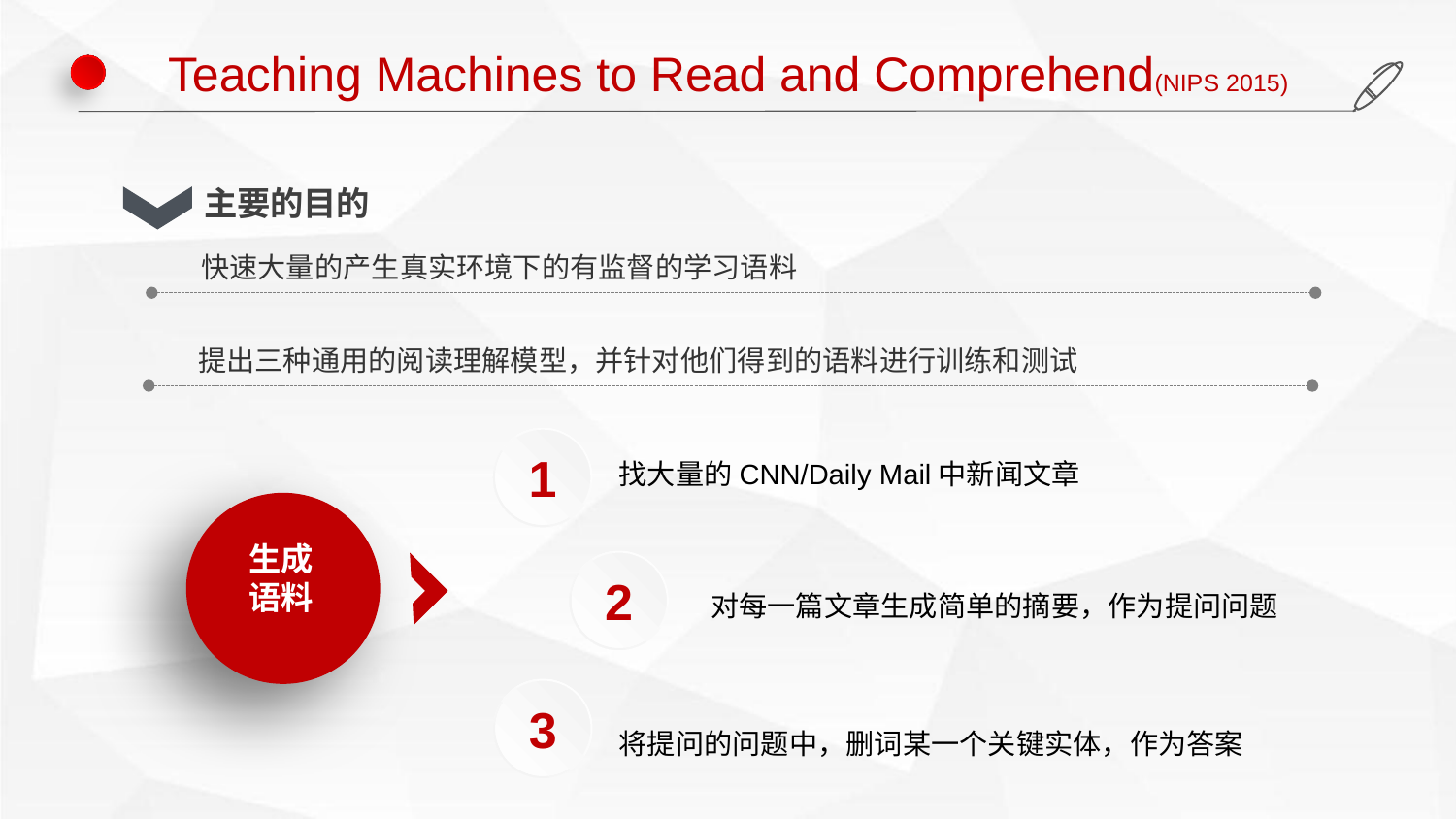

Teaching Machines to Read and Comprehend(NIPS 2015)

主要的目的
快速大量的产生真实环境下的有监督的学习语料
提出三种通用的阅读理解模型，并针对他们得到的语料进行训练和测试

1
找大量的CNN/Daily Mail中新闻文章

生成语料

2

对每一篇文章生成简单的摘要，作为提问问题

3
将提问的问题中，删词某一个关键实体，作为答案